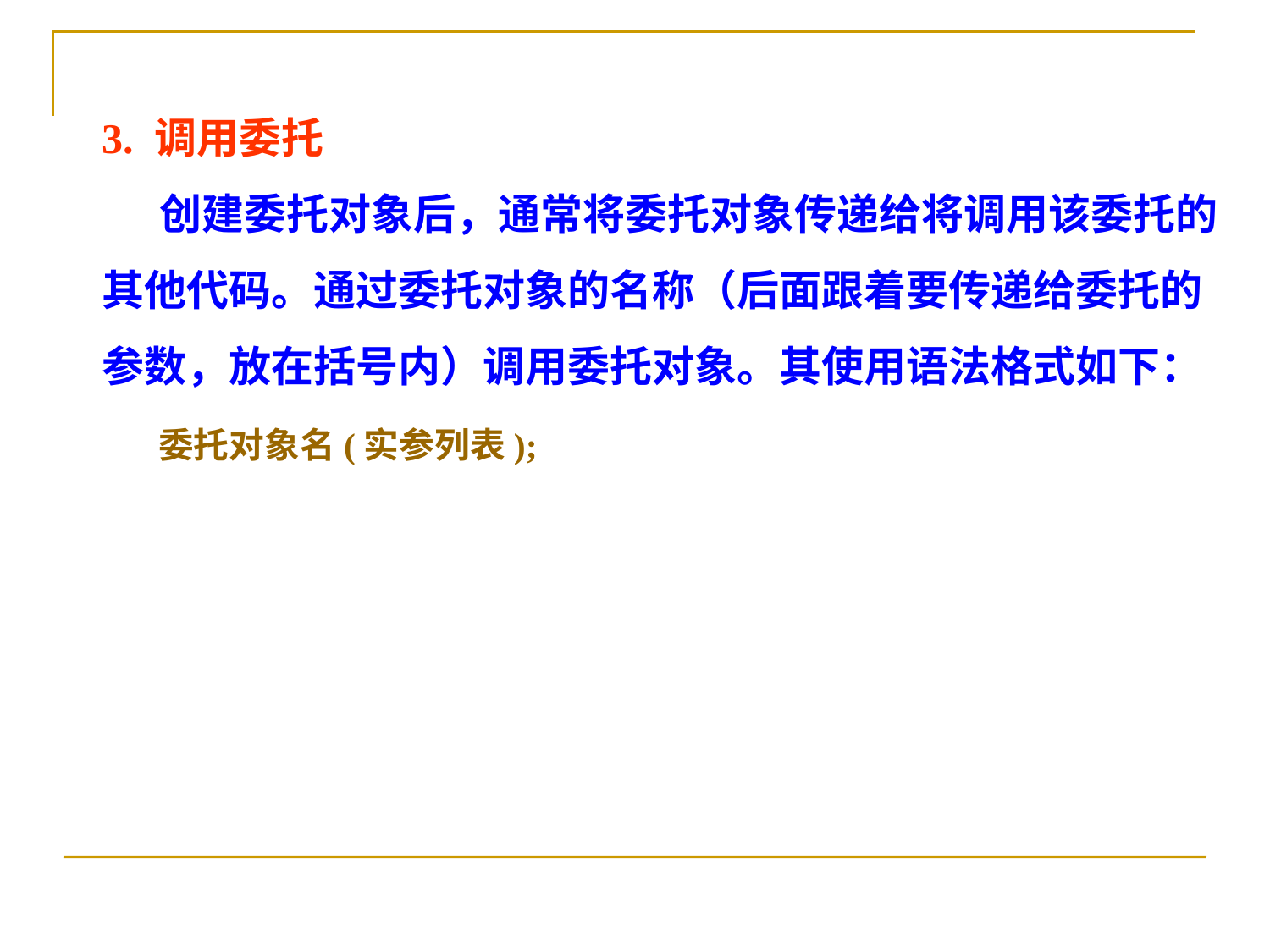

3. 调用委托
     创建委托对象后，通常将委托对象传递给将调用该委托的其他代码。通过委托对象的名称（后面跟着要传递给委托的参数，放在括号内）调用委托对象。其使用语法格式如下：
      委托对象名(实参列表);